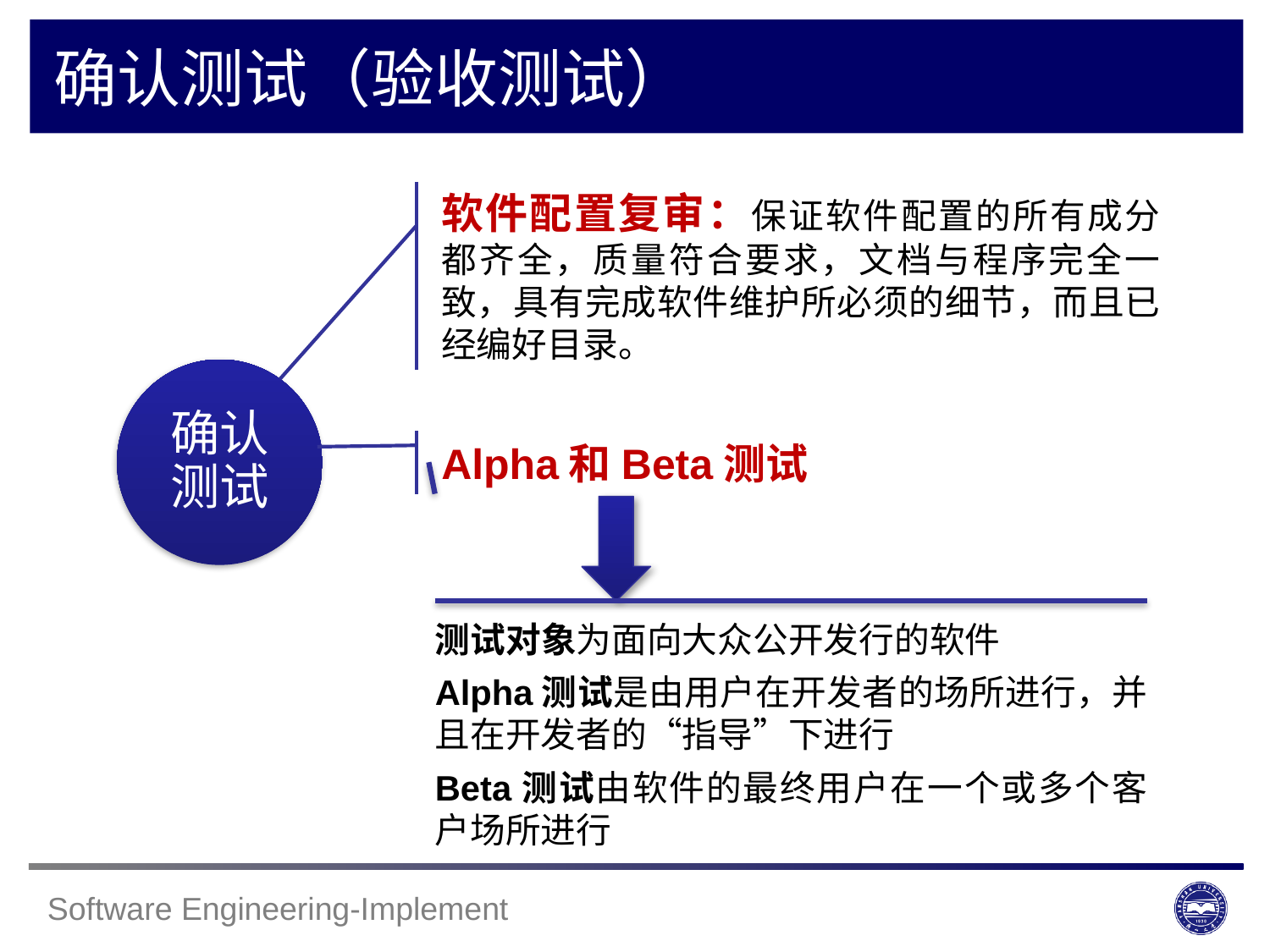

确认测试（验收测试）
软件配置复审：保证软件配置的所有成分都齐全，质量符合要求，文档与程序完全一致，具有完成软件维护所必须的细节，而且已经编好目录。

确认测试
Alpha和Beta测试

测试对象为面向大众公开发行的软件
Alpha测试是由用户在开发者的场所进行，并且在开发者的“指导”下进行
Beta测试由软件的最终用户在一个或多个客户场所进行